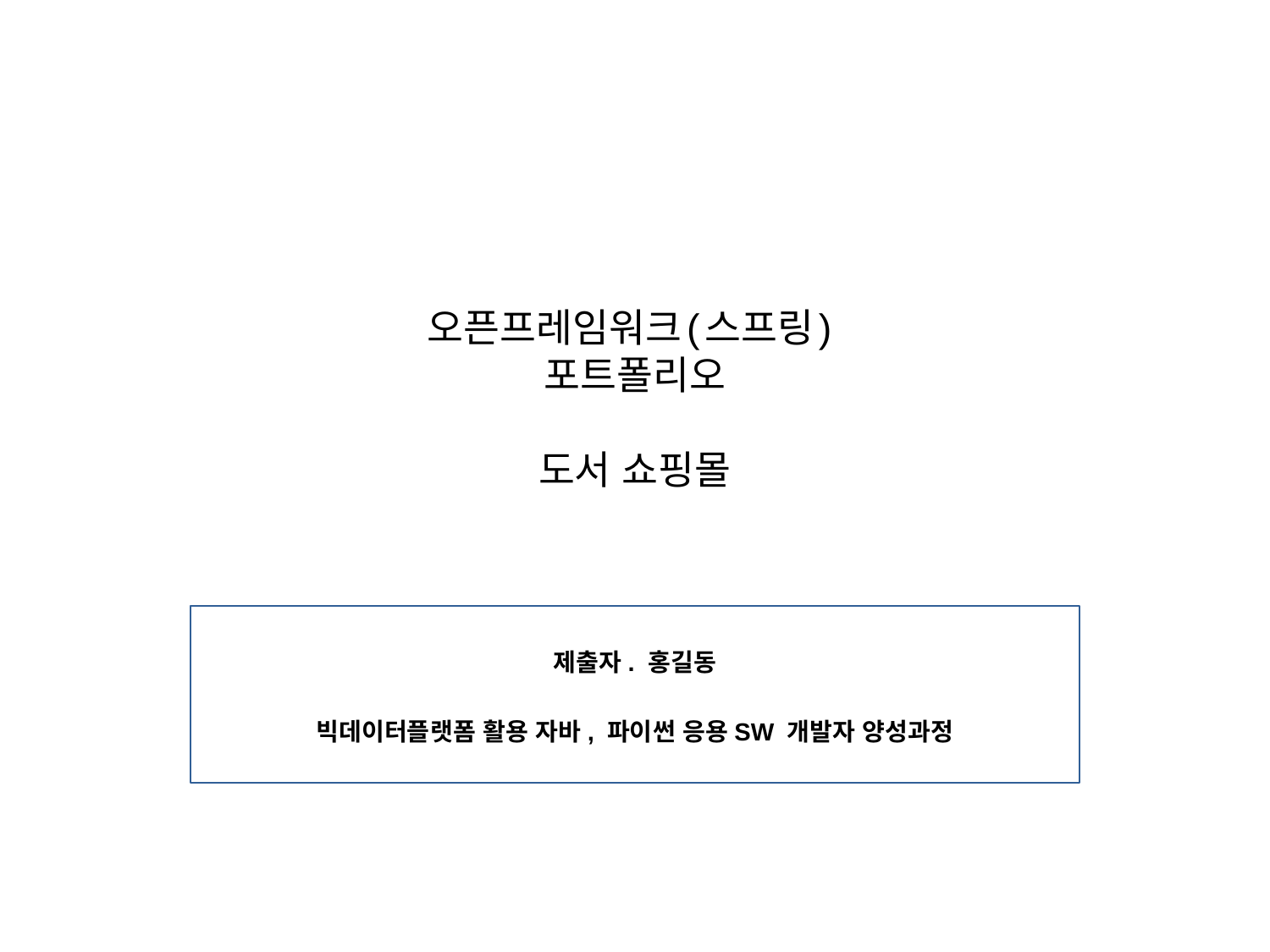

# 오픈프레임워크(스프링) 포트폴리오

도서 쇼핑몰

제출자. 홍길동

빅데이터플랫폼 활용 자바, 파이썬 응용SW 개발자 양성과정